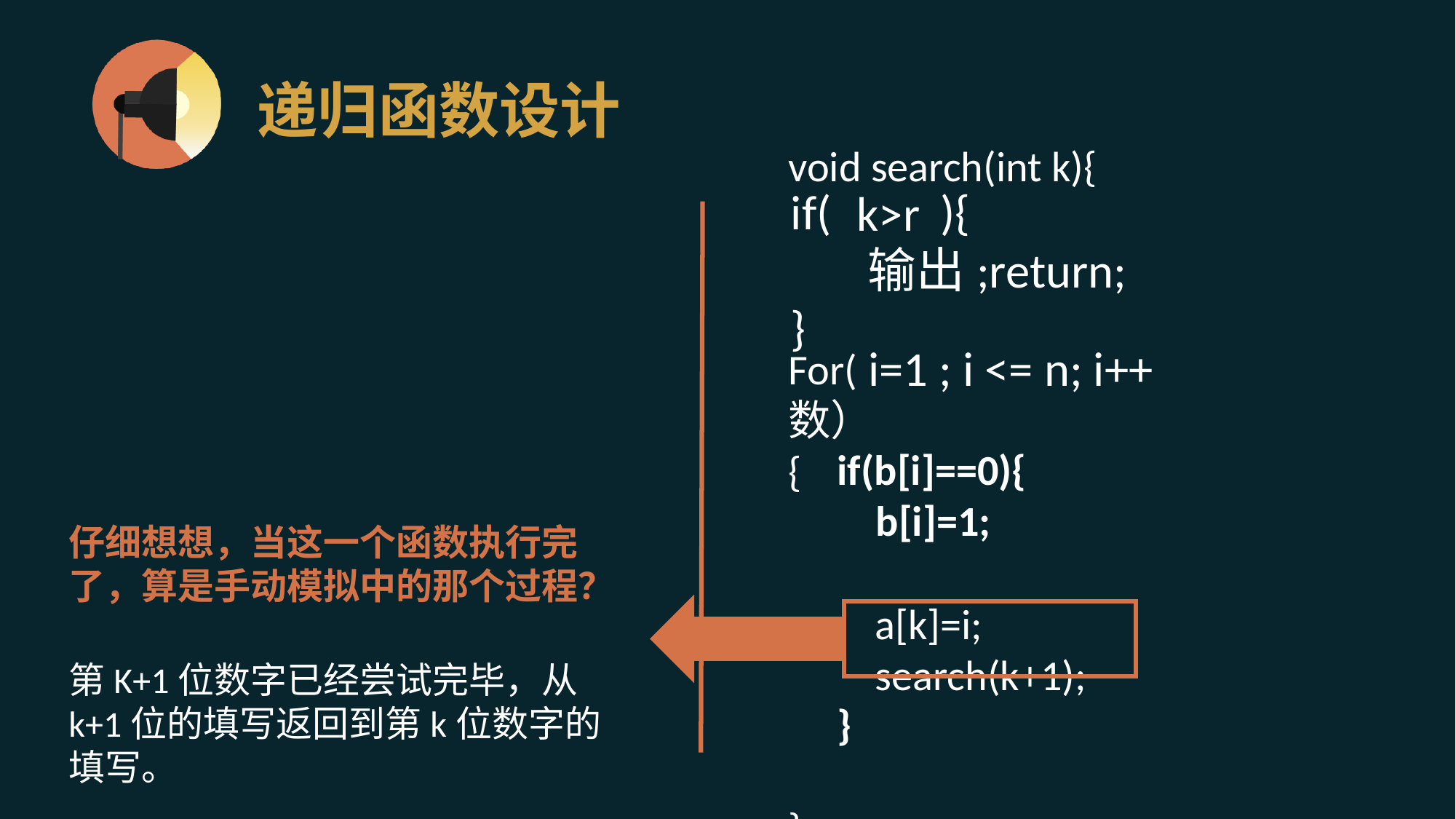

# 递归函数设计
void search(int k){

For(选择当前位置上可以填的数）
{

         a[k]=i;
         search(k+1);

}
return;
}
if(          ){
      输出;return;
}
k>r
i=1 ; i <= n; i++
if(b[i]==0){
    b[i]=1;

}
仔细想想，当这一个函数执行完了，算是手动模拟中的那个过程？

第K+1位数字已经尝试完毕，从k+1位的填写返回到第k位数字的填写。